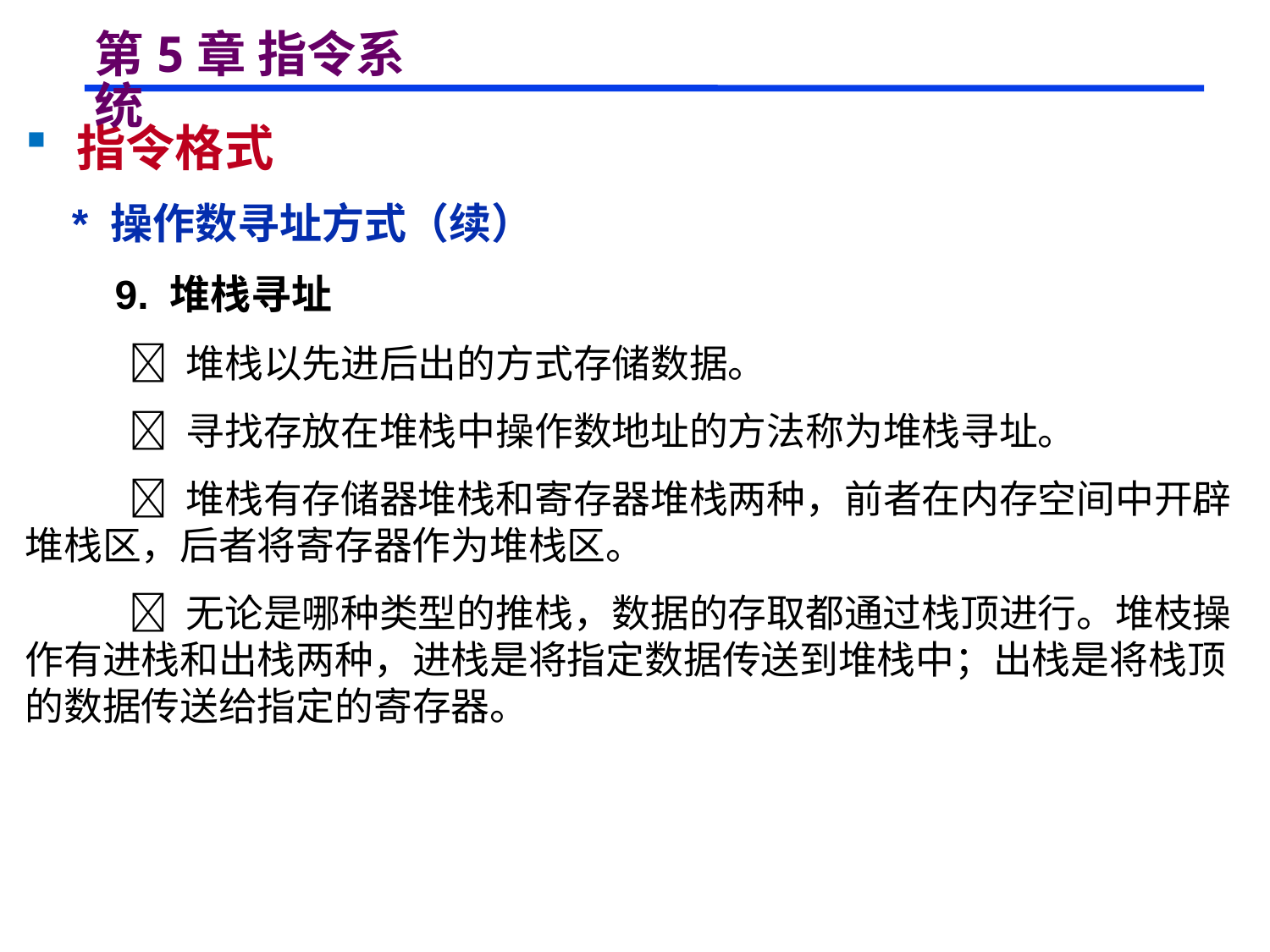

# 第5章 指令系统
 指令格式
    * 操作数寻址方式（续）
        9. 堆栈寻址
            • 堆栈以先进后出的方式存储数据。
            • 寻找存放在堆栈中操作数地址的方法称为堆栈寻址。
            • 堆栈有存储器堆栈和寄存器堆栈两种，前者在内存空间中开辟堆栈区，后者将寄存器作为堆栈区。
            • 无论是哪种类型的推栈，数据的存取都通过栈顶进行。堆枝操作有进栈和出栈两种，进栈是将指定数据传送到堆栈中；出栈是将栈顶的数据传送给指定的寄存器。